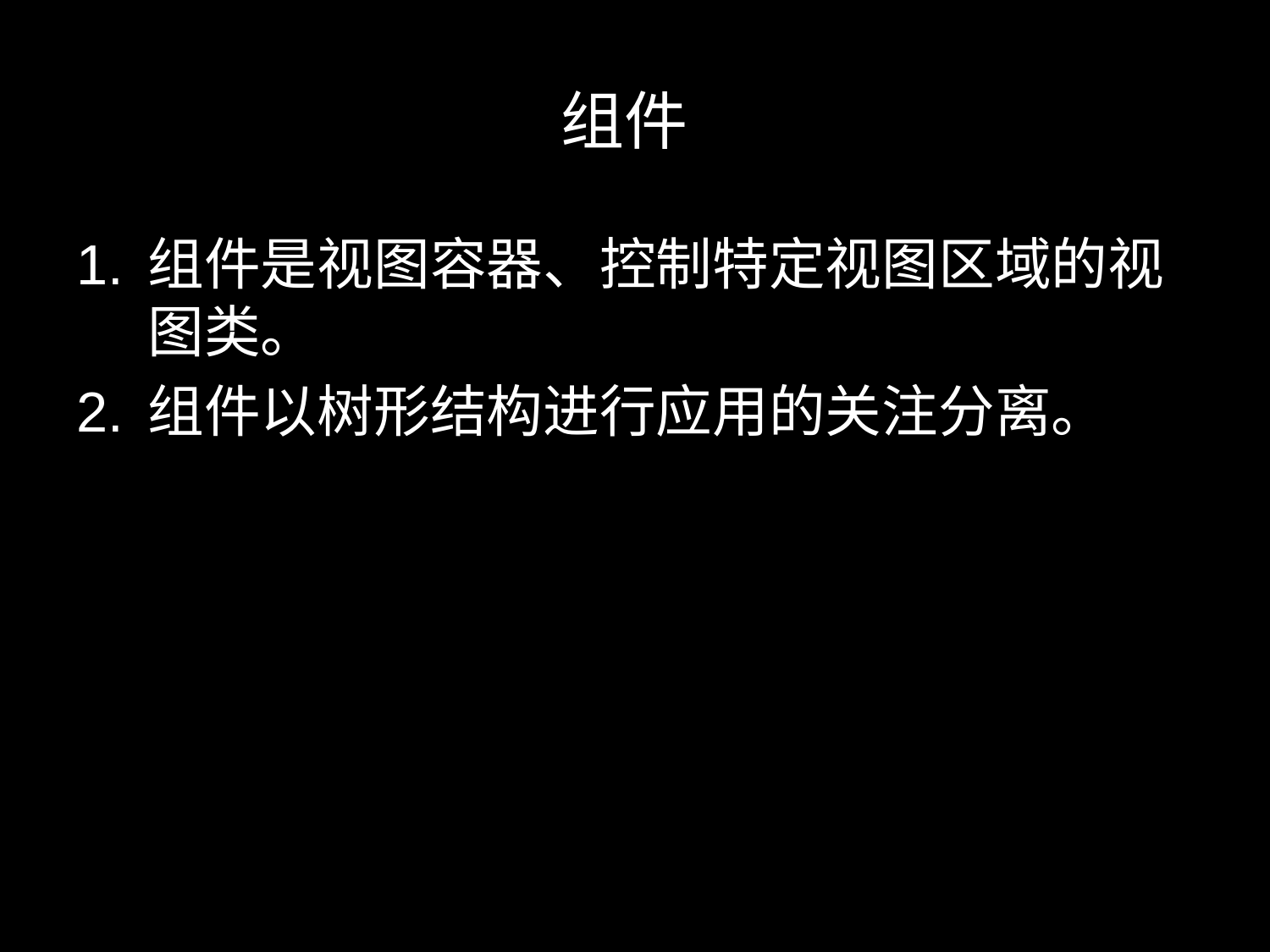

# 组件
组件是视图容器、控制特定视图区域的视图类。
组件以树形结构进行应用的关注分离。